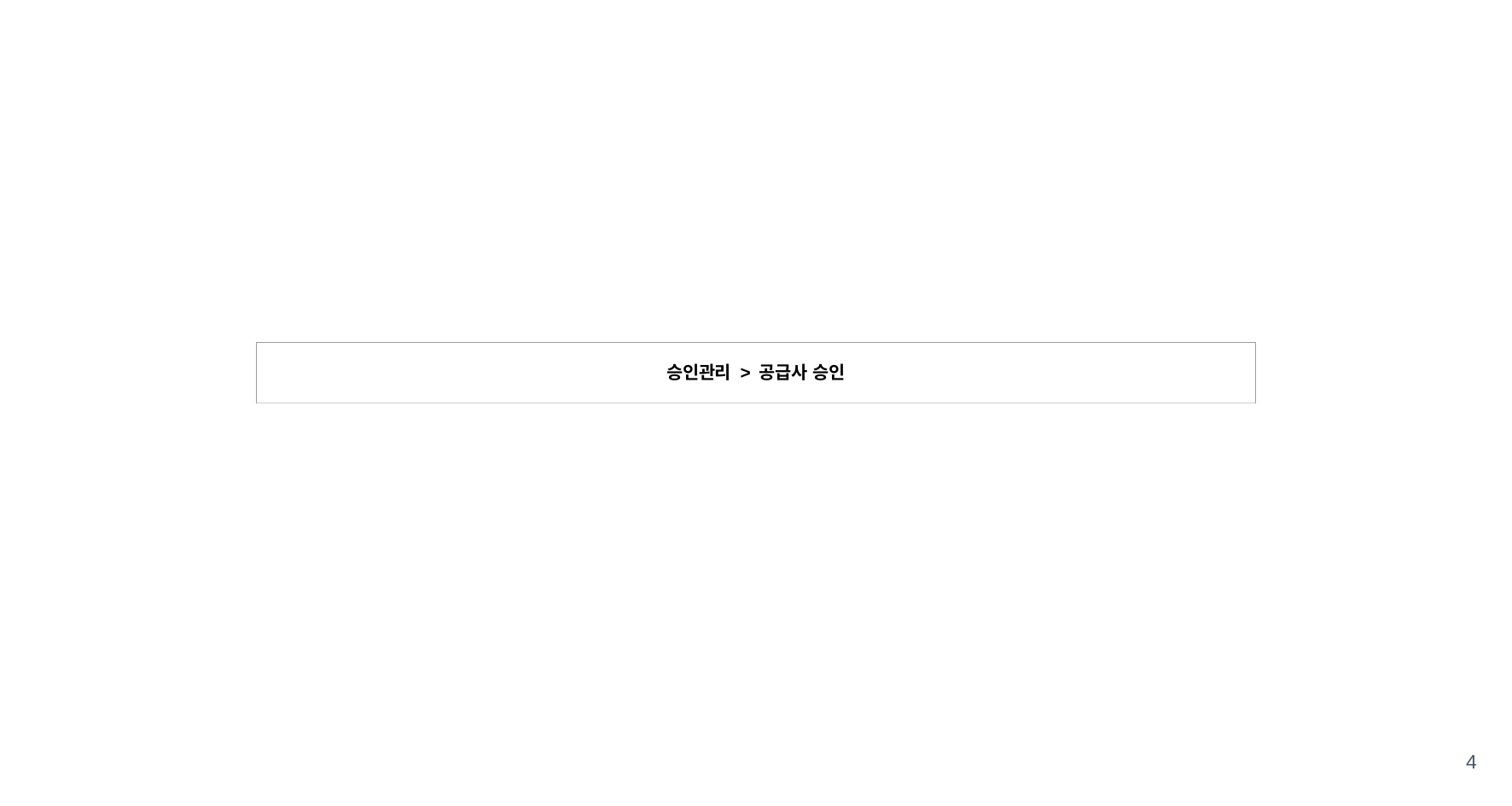

| 승인관리 > 공급사 승인 |
| --- |
4